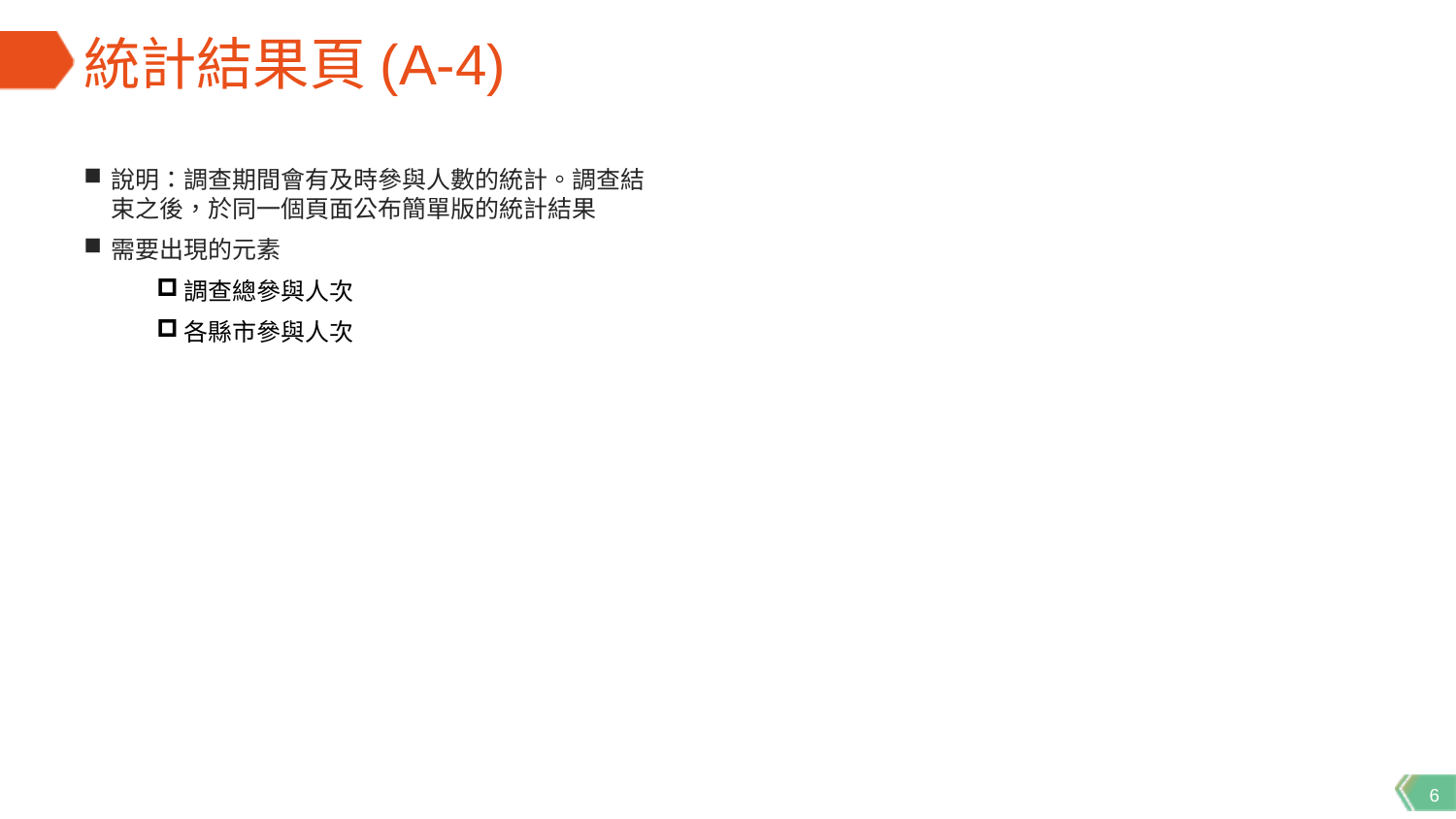

# 統計結果頁(A-4)
說明：調查期間會有及時參與人數的統計。調查結束之後，於同一個頁面公布簡單版的統計結果
需要出現的元素
調查總參與人次
各縣市參與人次
6